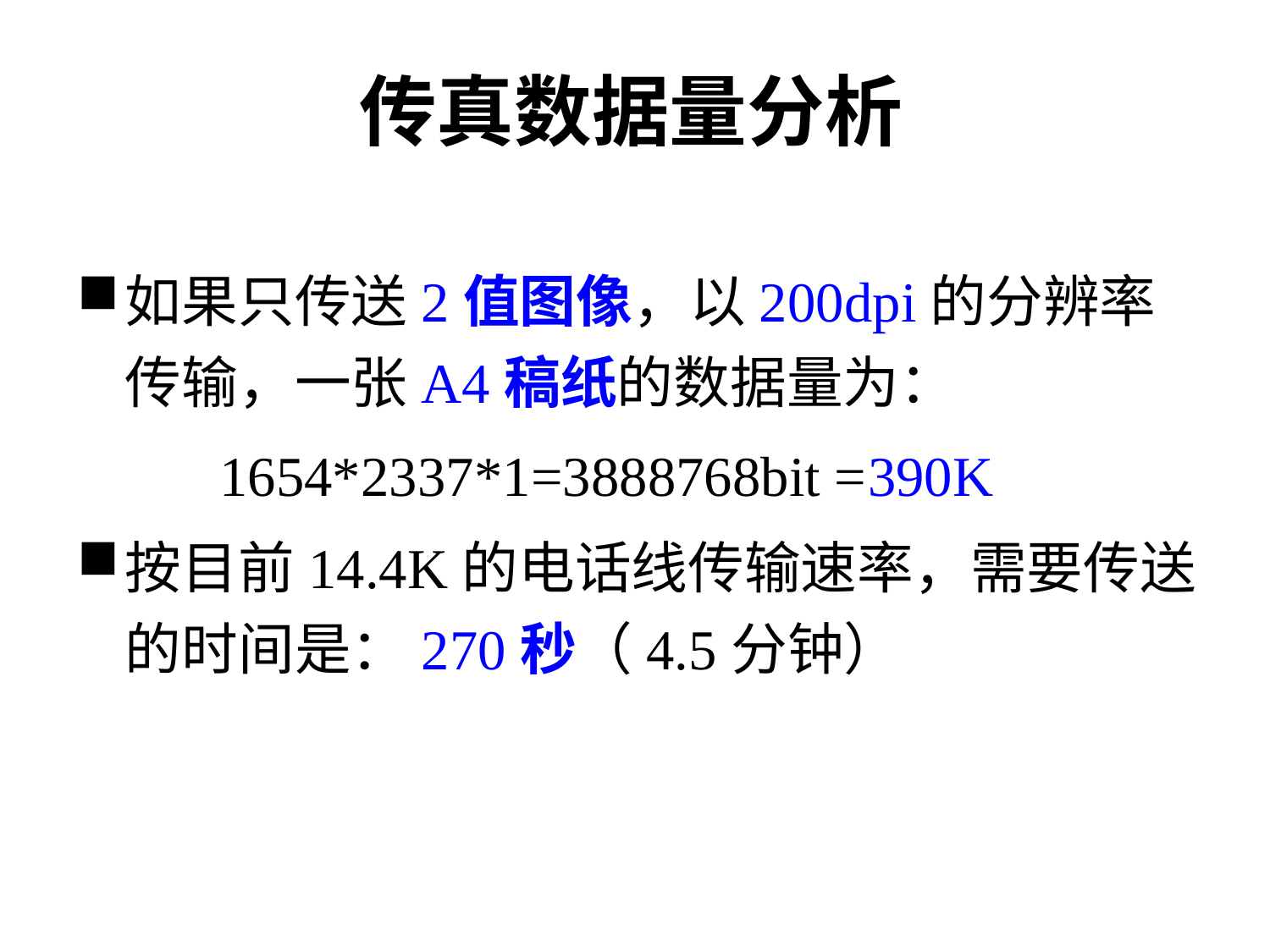

# 传真数据量分析
如果只传送2值图像，以200dpi的分辨率传输，一张A4稿纸的数据量为：
          1654*2337*1=3888768bit =390K
按目前14.4K的电话线传输速率，需要传送的时间是：270秒（4.5分钟）